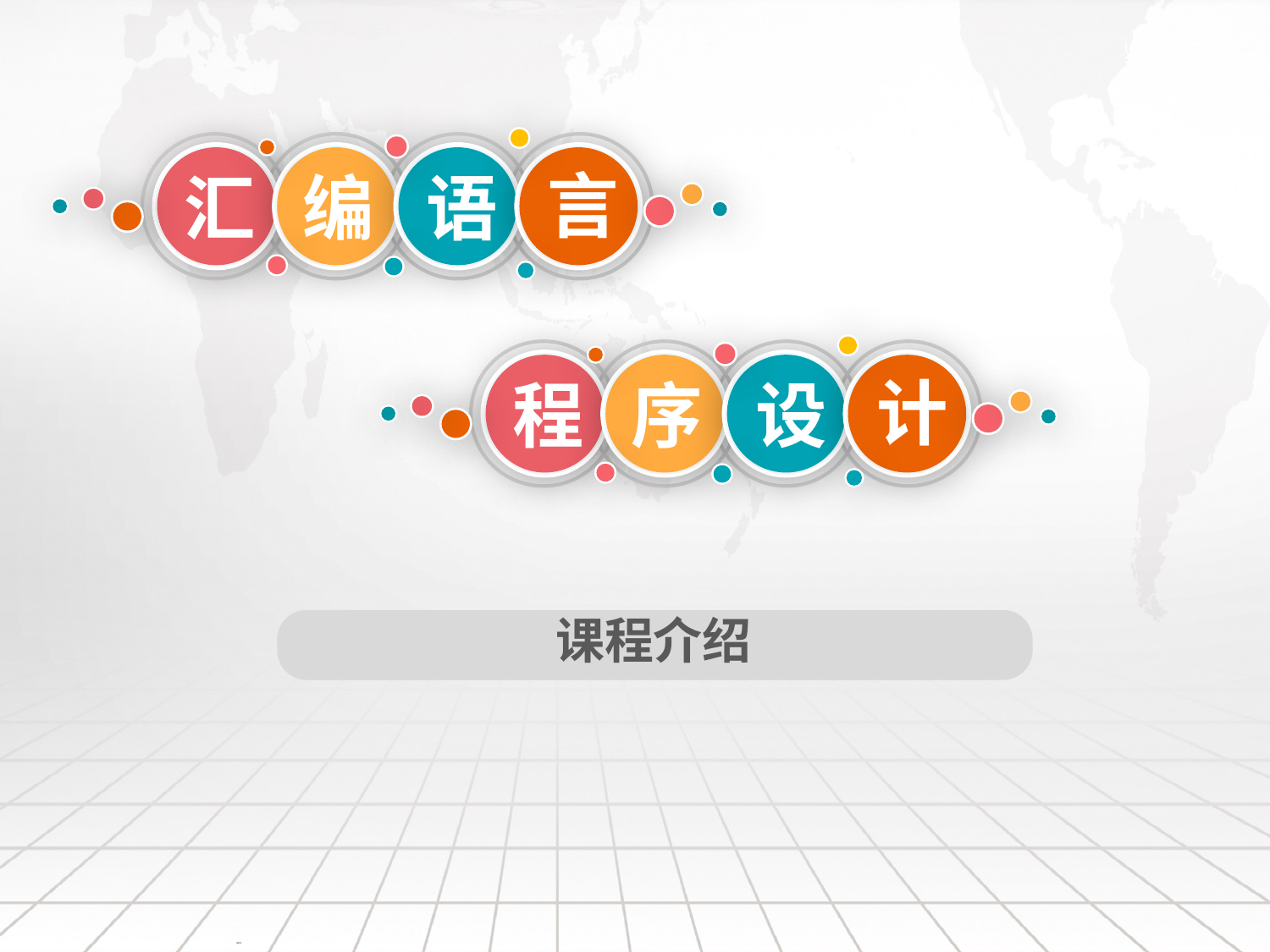

言
汇
编
语

计
程
序
设

课程介绍

延迟符